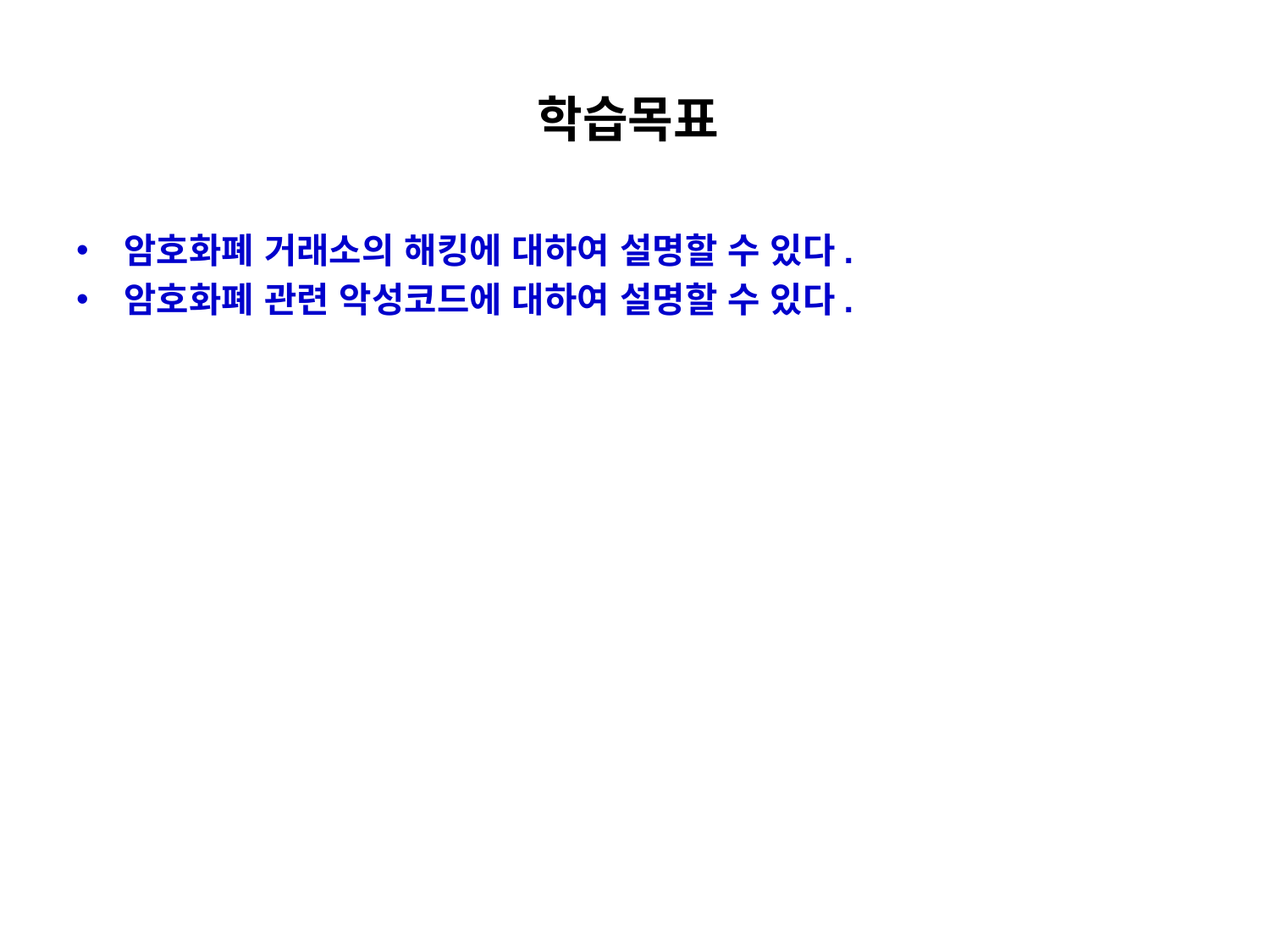

# 학습목표
암호화폐 거래소의 해킹에 대하여 설명할 수 있다.
암호화폐 관련 악성코드에 대하여 설명할 수 있다.